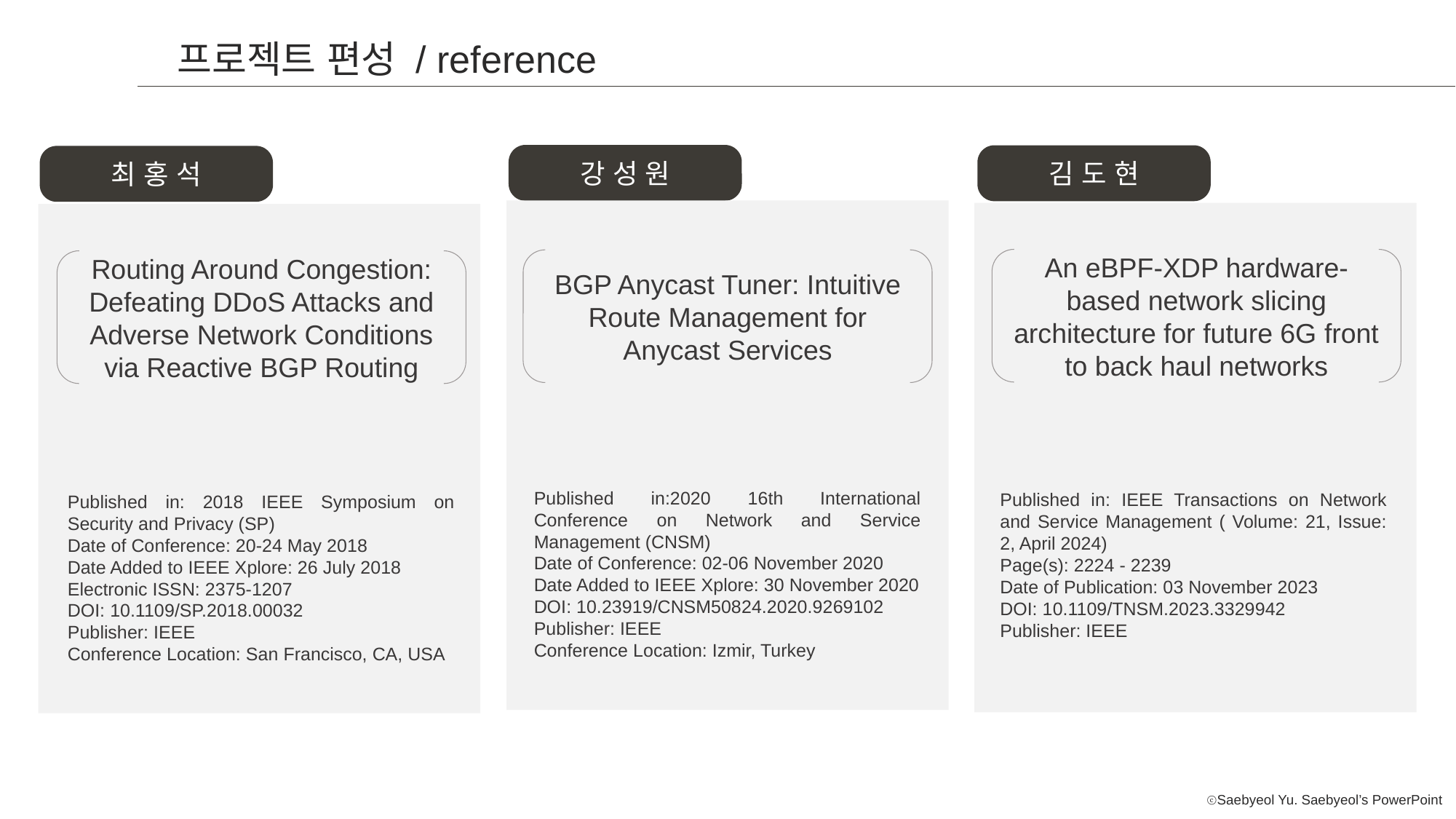

프로젝트 편성 / reference
강 성 원
김 도 현
최 홍 석

행1
행 2
행 3
An eBPF-XDP hardware-based network slicing architecture for future 6G front to back haul networks
BGP Anycast Tuner: Intuitive
Route Management for Anycast Services
Routing Around Congestion: Defeating DDoS Attacks and Adverse Network Conditions via Reactive BGP Routing
Published in:2020 16th International Conference on Network and Service Management (CNSM)
Date of Conference: 02-06 November 2020
Date Added to IEEE Xplore: 30 November 2020
DOI: 10.23919/CNSM50824.2020.9269102
Publisher: IEEE
Conference Location: Izmir, Turkey
Published in: IEEE Transactions on Network and Service Management ( Volume: 21, Issue: 2, April 2024)
Page(s): 2224 - 2239
Date of Publication: 03 November 2023
DOI: 10.1109/TNSM.2023.3329942
Publisher: IEEE
Published in: 2018 IEEE Symposium on Security and Privacy (SP)
Date of Conference: 20-24 May 2018
Date Added to IEEE Xplore: 26 July 2018
Electronic ISSN: 2375-1207
DOI: 10.1109/SP.2018.00032
Publisher: IEEE
Conference Location: San Francisco, CA, USA